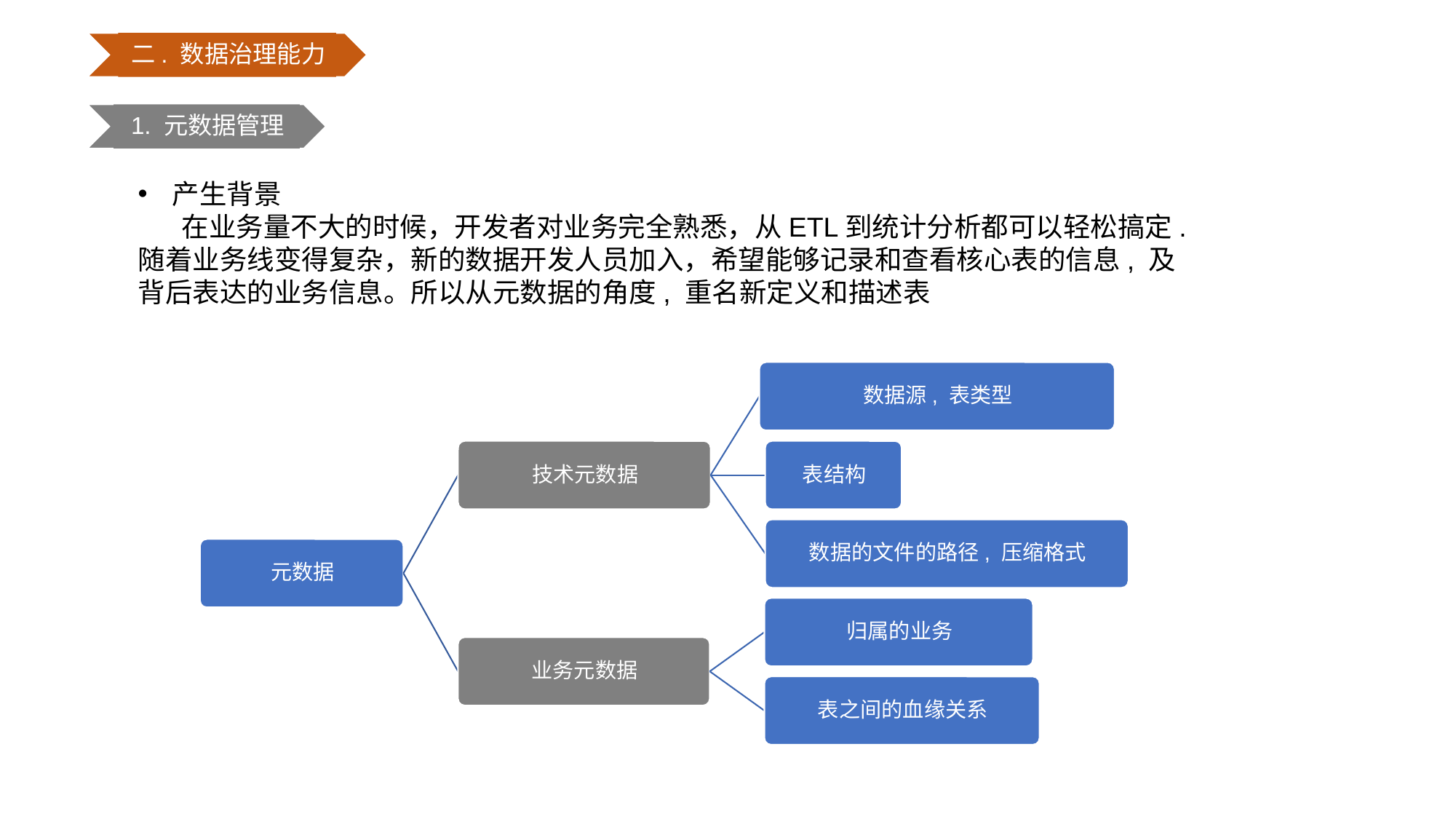

二. 数据治理能力

1. 元数据管理
产生背景
      在业务量不大的时候，开发者对业务完全熟悉，从ETL到统计分析都可以轻松搞定. 随着业务线变得复杂，新的数据开发人员加入，希望能够记录和查看核心表的信息, 及背后表达的业务信息。所以从元数据的角度, 重名新定义和描述表
元数据

技术元数据

数据源, 表类型

表结构

数据的文件的路径, 压缩格式

业务元数据

归属的业务

表之间的血缘关系